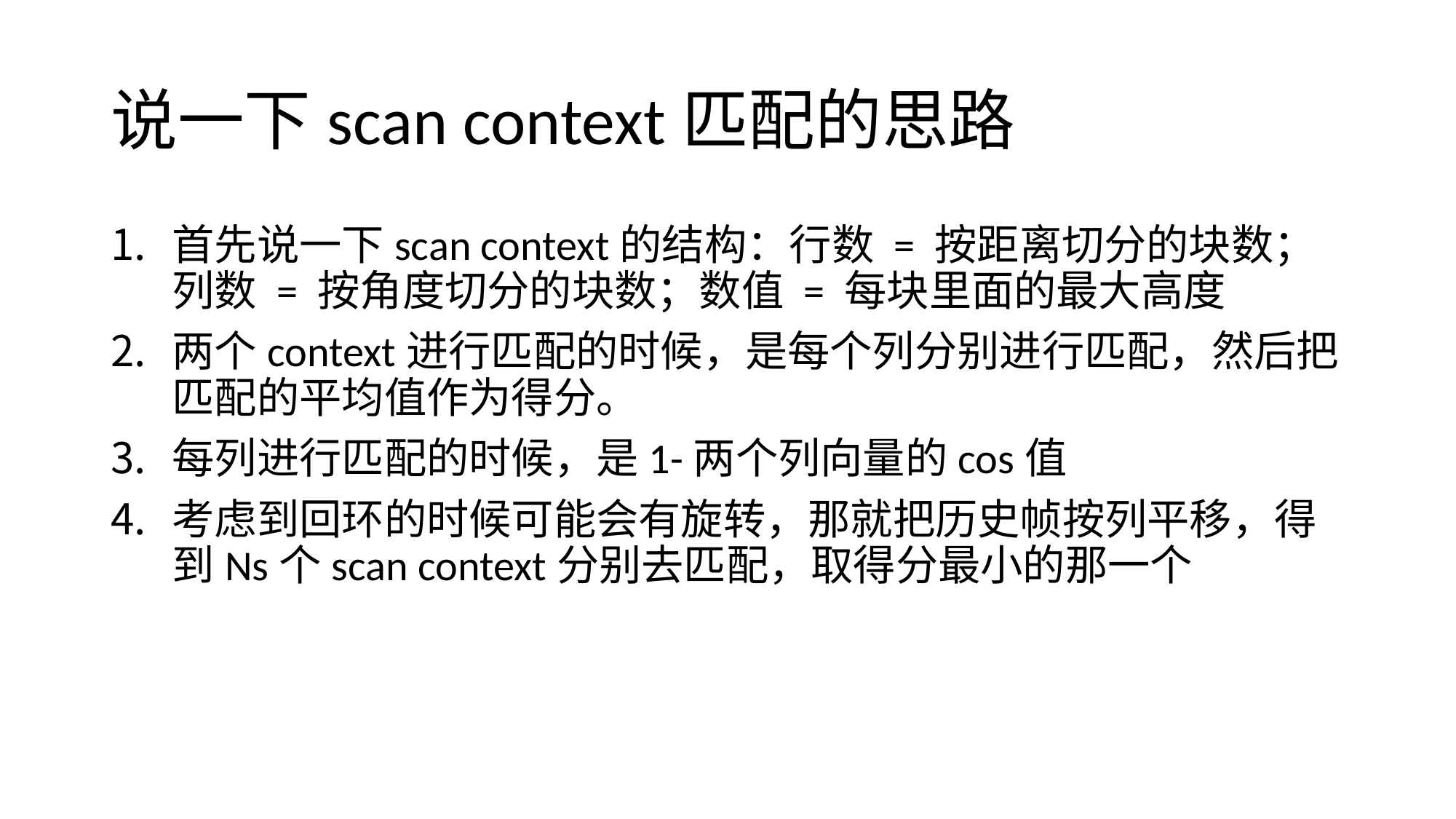

# 说一下scan context匹配的思路
首先说一下scan context的结构：行数 = 按距离切分的块数；列数 = 按角度切分的块数；数值 = 每块里面的最大高度
两个context进行匹配的时候，是每个列分别进行匹配，然后把匹配的平均值作为得分。
每列进行匹配的时候，是1-两个列向量的cos值
考虑到回环的时候可能会有旋转，那就把历史帧按列平移，得到Ns个scan context分别去匹配，取得分最小的那一个